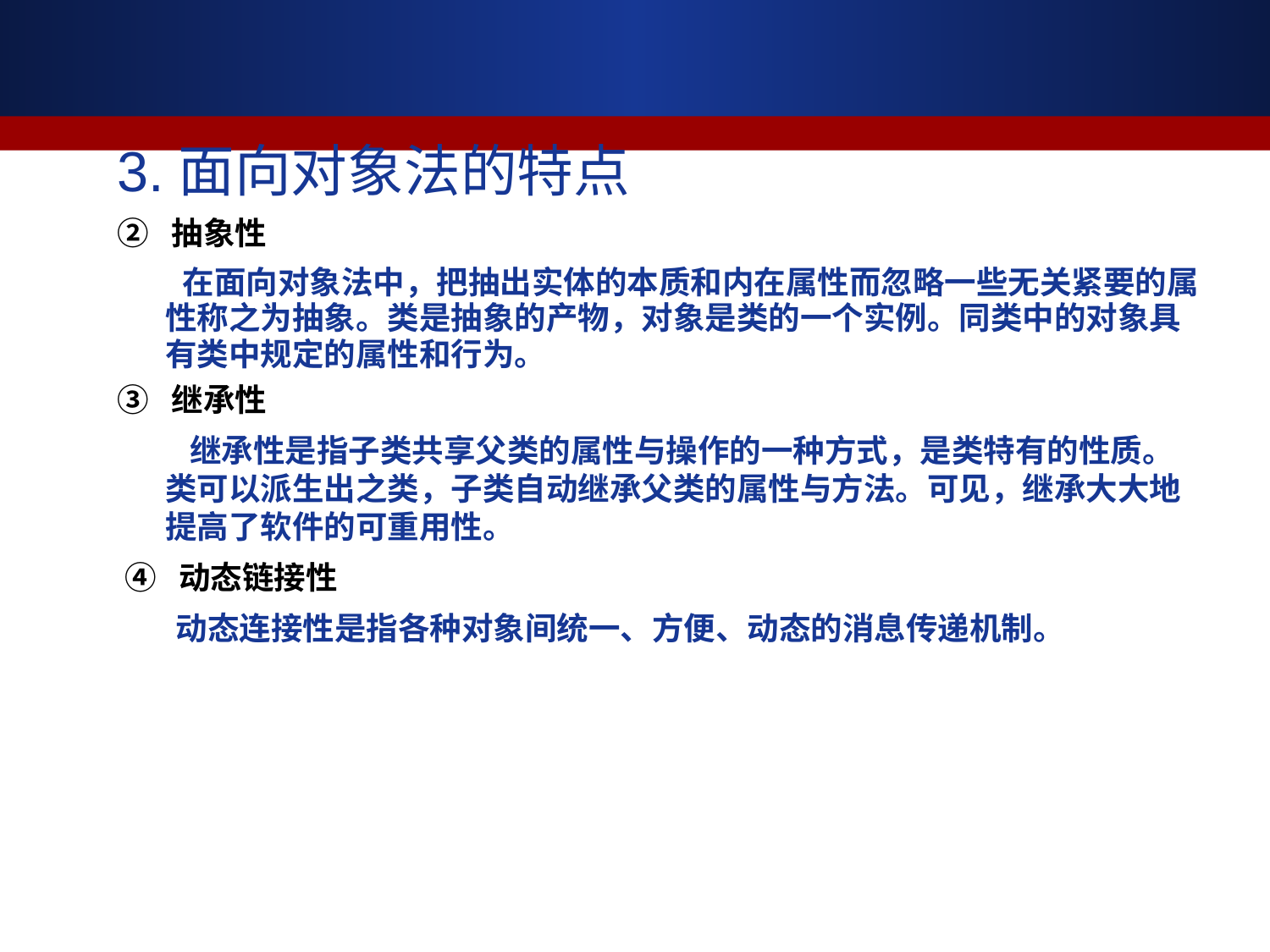

3.面向对象法的特点
②  抽象性
        在面向对象法中，把抽出实体的本质和内在属性而忽略一些无关紧要的属性称之为抽象。类是抽象的产物，对象是类的一个实例。同类中的对象具有类中规定的属性和行为。
③  继承性
         继承性是指子类共享父类的属性与操作的一种方式，是类特有的性质。类可以派生出之类，子类自动继承父类的属性与方法。可见，继承大大地提高了软件的可重用性。
 ④  动态链接性
       动态连接性是指各种对象间统一、方便、动态的消息传递机制。